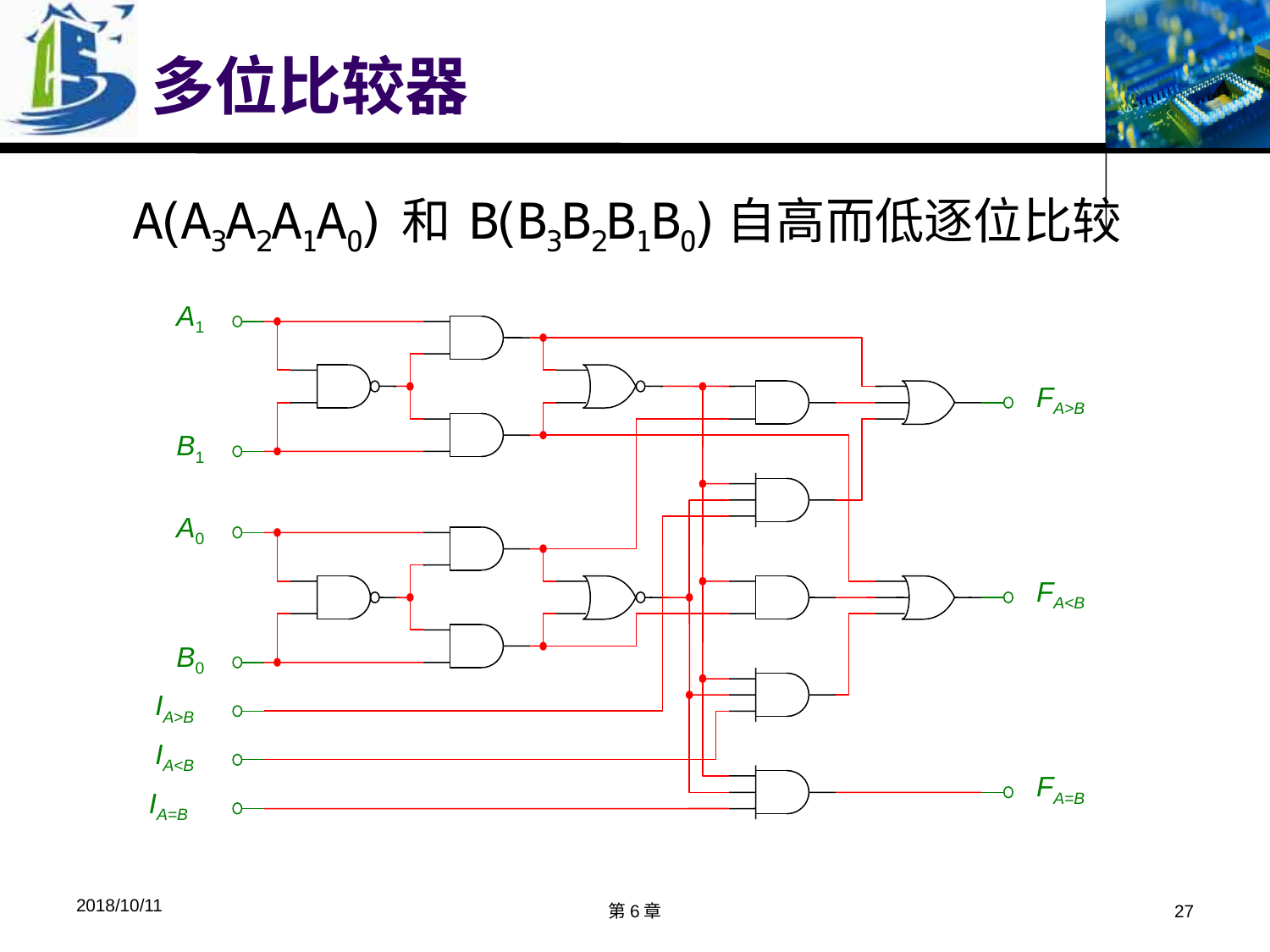

# 多位比较器
A(A3A2A1A0) 和 B(B3B2B1B0)自高而低逐位比较

A1

FA>B

B1

A0

FA<B

B0

IA>B

IA<B

FA=B

IA=B

2018/10/11
第6章
27